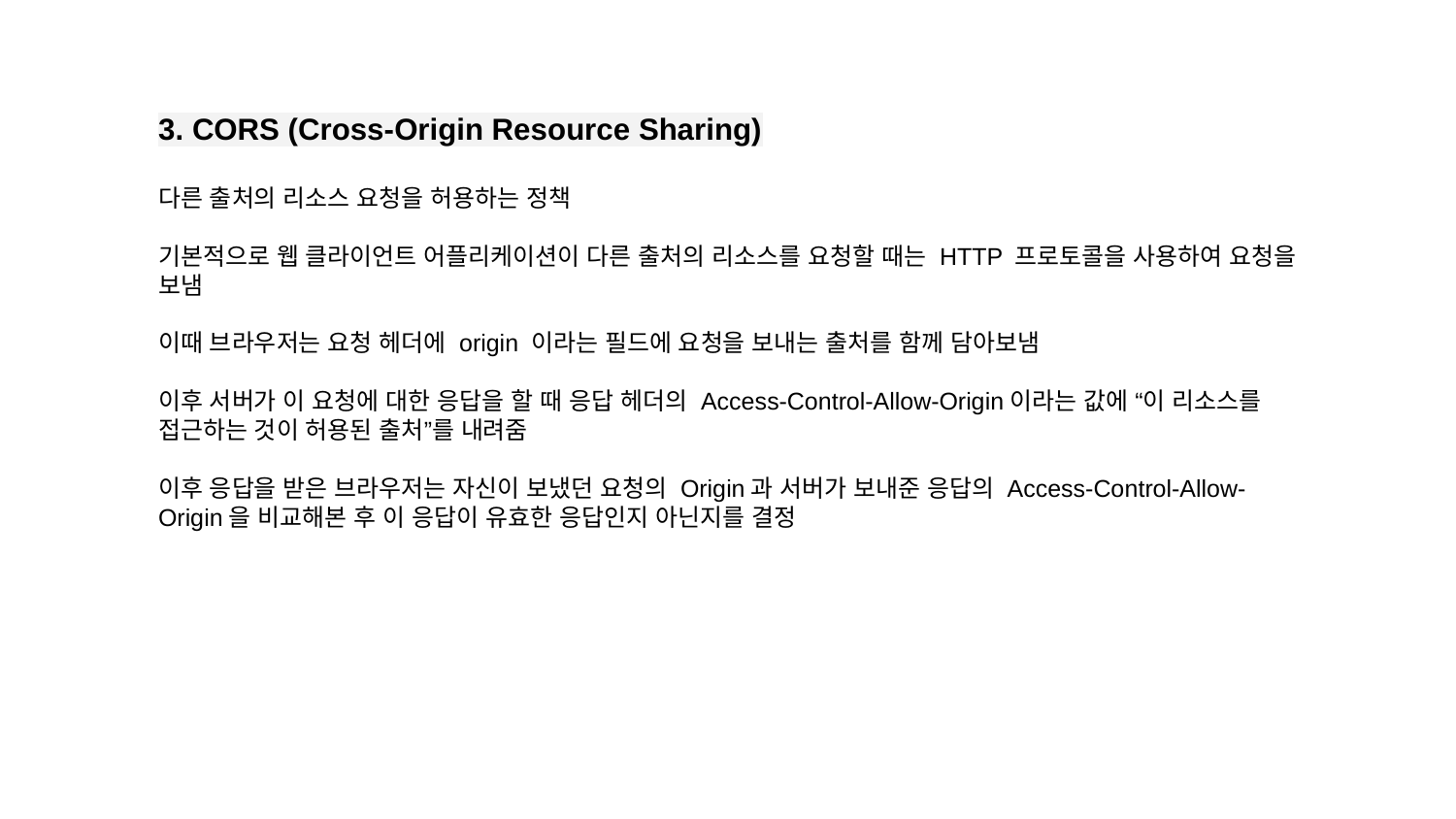

3. CORS (Cross-Origin Resource Sharing)

다른 출처의 리소스 요청을 허용하는 정책

기본적으로 웹 클라이언트 어플리케이션이 다른 출처의 리소스를 요청할 때는 HTTP 프로토콜을 사용하여 요청을 보냄

이때 브라우저는 요청 헤더에 origin 이라는 필드에 요청을 보내는 출처를 함께 담아보냄

이후 서버가 이 요청에 대한 응답을 할 때 응답 헤더의 Access-Control-Allow-Origin이라는 값에 “이 리소스를 접근하는 것이 허용된 출처”를 내려줌

이후 응답을 받은 브라우저는 자신이 보냈던 요청의 Origin과 서버가 보내준 응답의 Access-Control-Allow-Origin을 비교해본 후 이 응답이 유효한 응답인지 아닌지를 결정